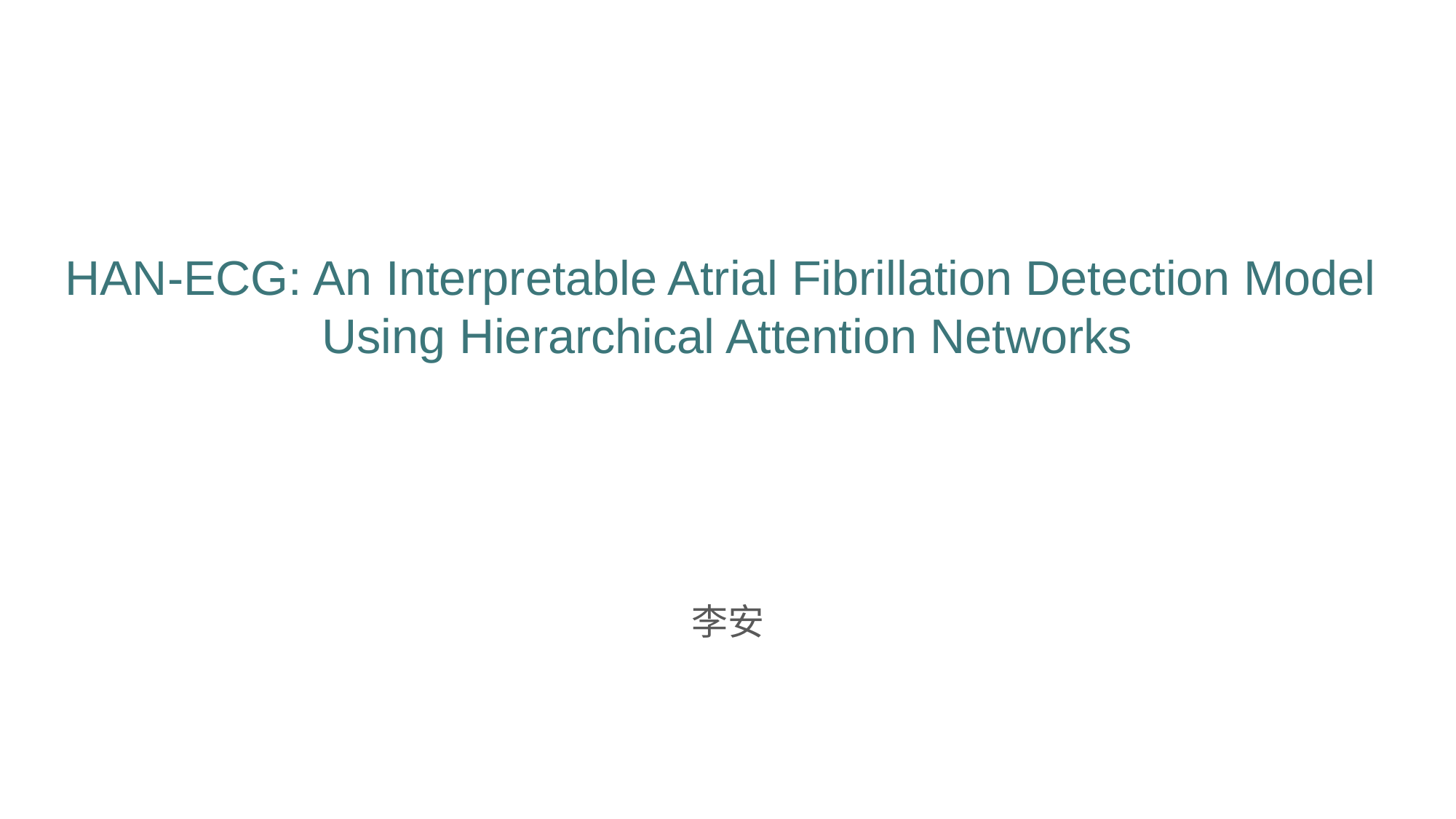

HAN-ECG: An Interpretable Atrial Fibrillation Detection Model
Using Hierarchical Attention Networks
李安